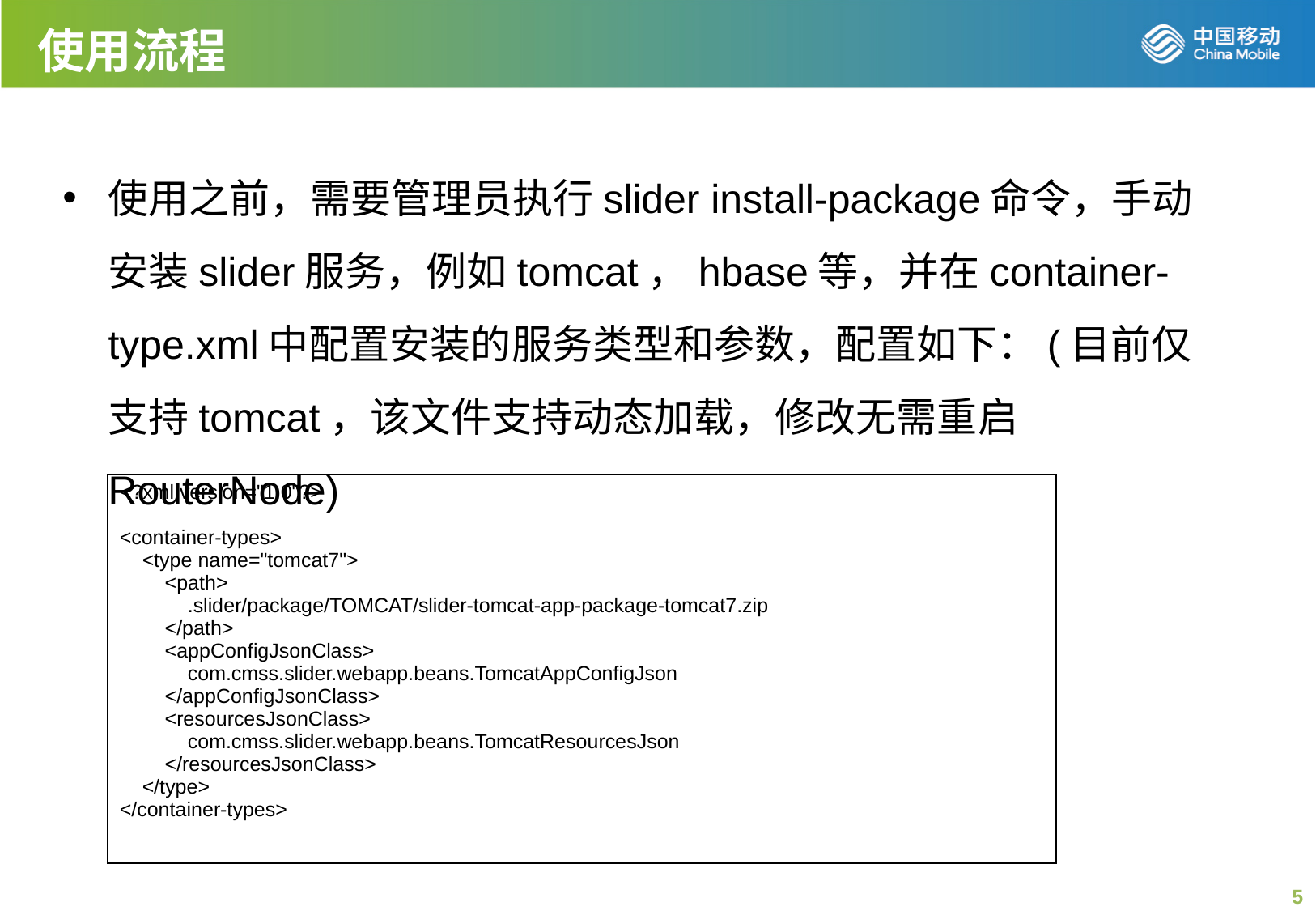

# 使用流程
使用之前，需要管理员执行slider install-package命令，手动安装slider服务，例如tomcat，hbase等，并在container-type.xml中配置安装的服务类型和参数，配置如下：(目前仅支持tomcat，该文件支持动态加载，修改无需重启RouterNode)

| <?xml version="1.0"?> <container-types> <type name="tomcat7"> <path> .slider/package/TOMCAT/slider-tomcat-app-package-tomcat7.zip </path> <appConfigJsonClass> com.cmss.slider.webapp.beans.TomcatAppConfigJson </appConfigJsonClass> <resourcesJsonClass> com.cmss.slider.webapp.beans.TomcatResourcesJson </resourcesJsonClass> </type> </container-types> |
| --- |